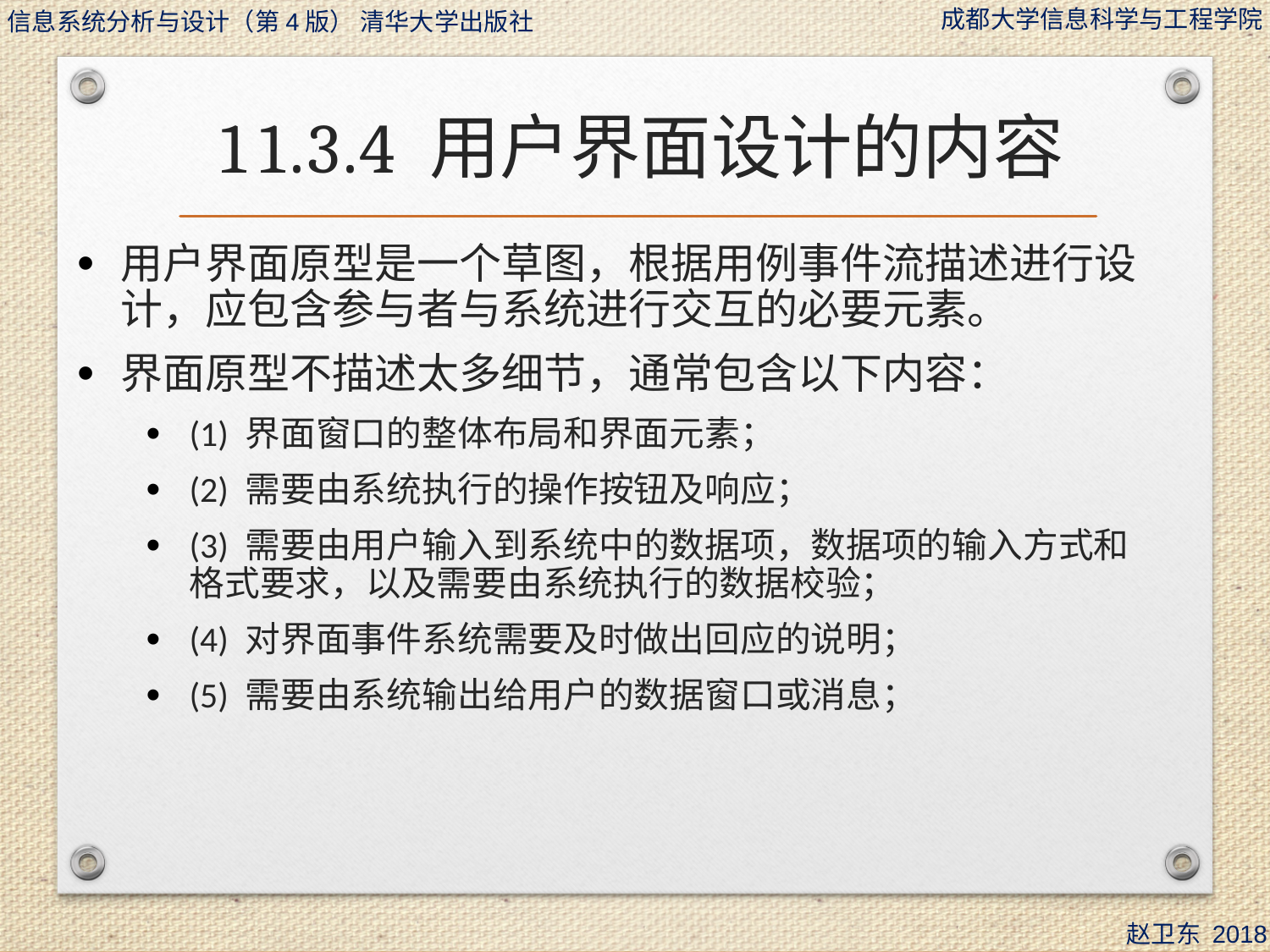

# 11.3.4 用户界面设计的内容
用户界面原型是一个草图，根据用例事件流描述进行设计，应包含参与者与系统进行交互的必要元素。
界面原型不描述太多细节，通常包含以下内容：
(1) 界面窗口的整体布局和界面元素；
(2) 需要由系统执行的操作按钮及响应；
(3) 需要由用户输入到系统中的数据项，数据项的输入方式和格式要求，以及需要由系统执行的数据校验；
(4) 对界面事件系统需要及时做出回应的说明；
(5) 需要由系统输出给用户的数据窗口或消息；